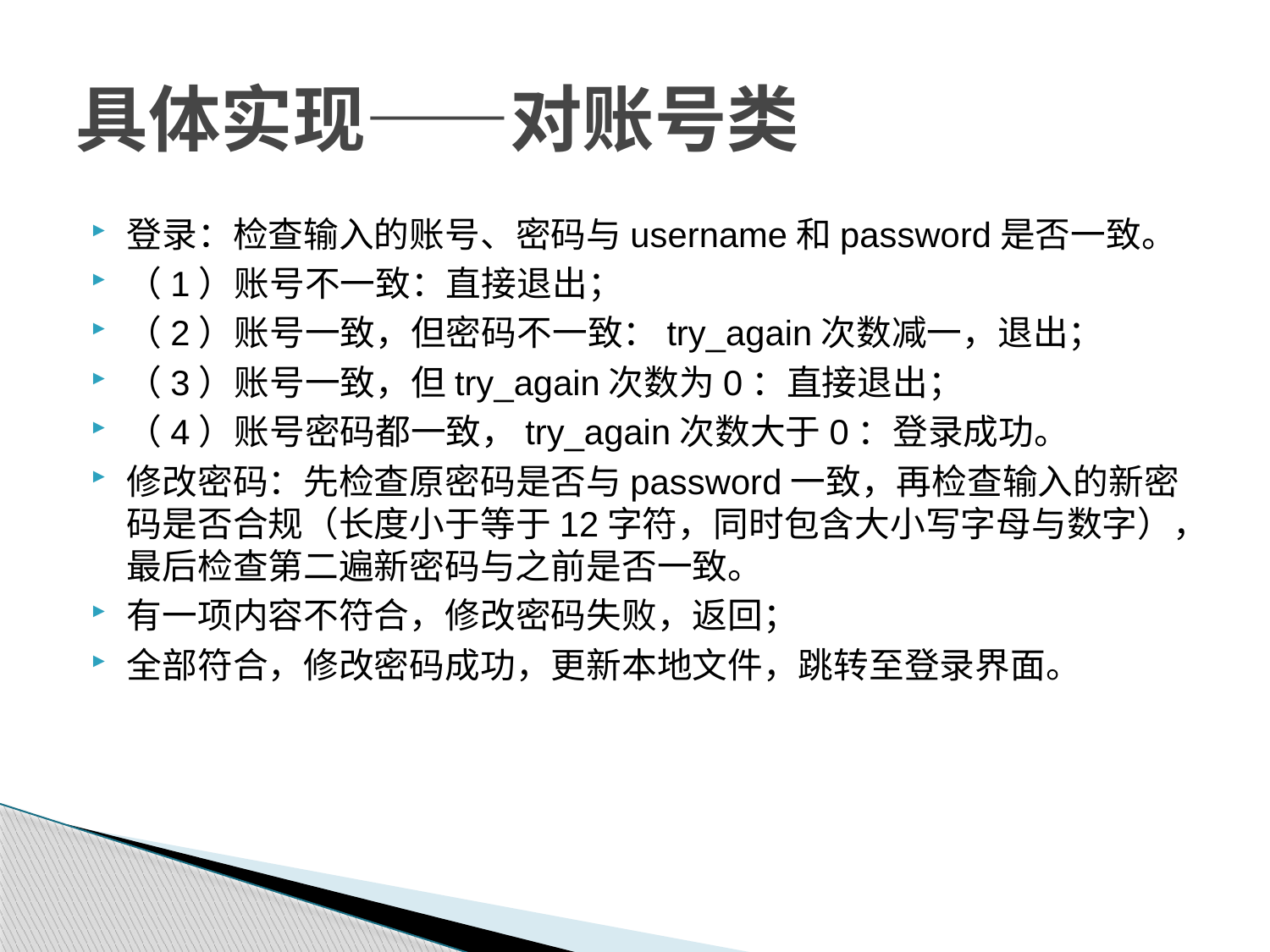

# 具体实现——对账号类
登录：检查输入的账号、密码与username和password是否一致。
（1）账号不一致：直接退出；
（2）账号一致，但密码不一致：try_again次数减一，退出；
（3）账号一致，但try_again次数为0：直接退出；
（4）账号密码都一致，try_again次数大于0：登录成功。
修改密码：先检查原密码是否与password一致，再检查输入的新密码是否合规（长度小于等于12字符，同时包含大小写字母与数字），最后检查第二遍新密码与之前是否一致。
有一项内容不符合，修改密码失败，返回；
全部符合，修改密码成功，更新本地文件，跳转至登录界面。